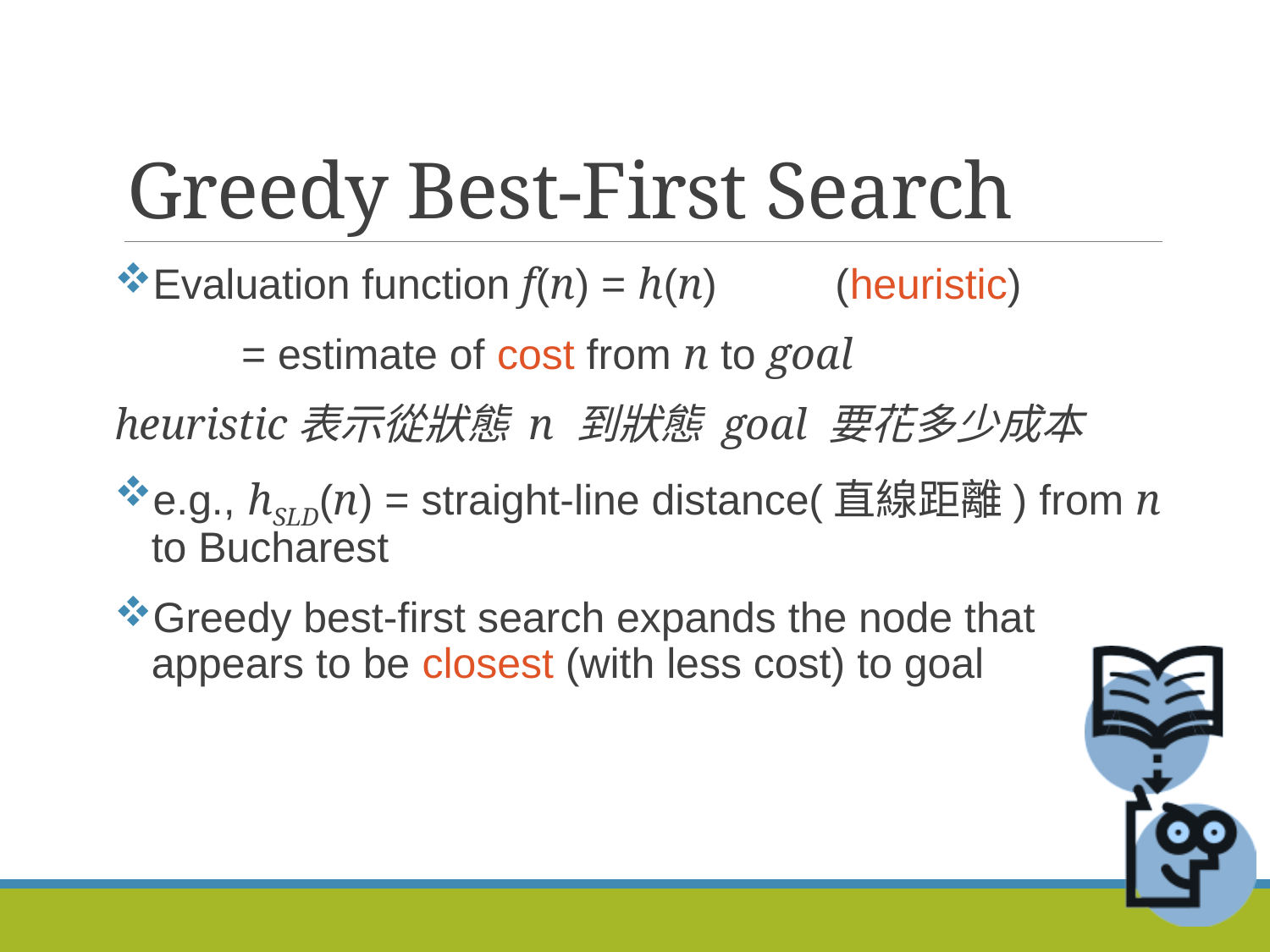

# Greedy Best-First Search
Evaluation function f(n) = h(n)          (heuristic)
	= estimate of cost from n to goal
heuristic表示從狀態 n 到狀態 goal 要花多少成本
e.g., hSLD(n) = straight-line distance(直線距離) from n to Bucharest
Greedy best-first search expands the node that appears to be closest (with less cost) to goal